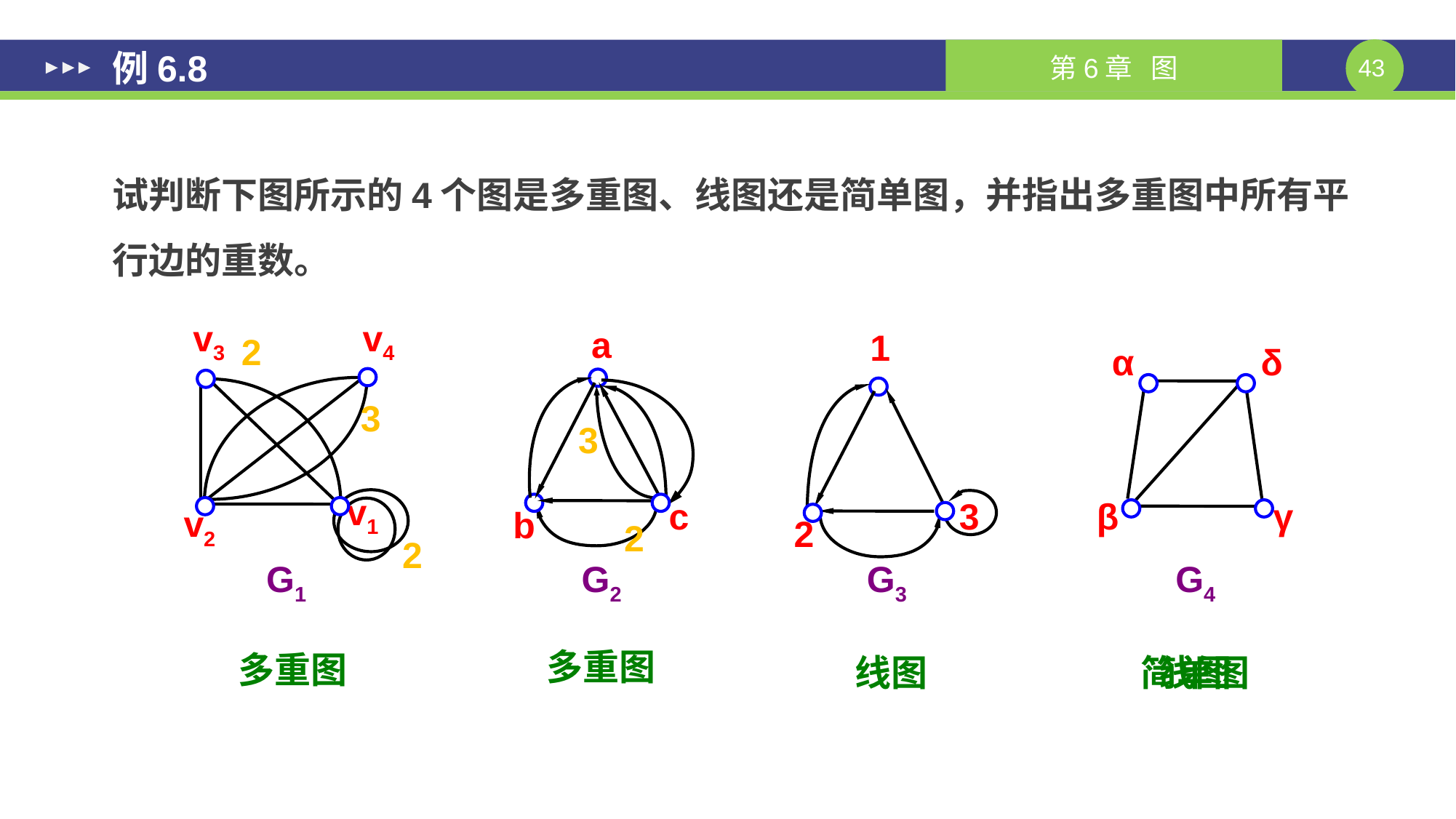

例6.8
试判断下图所示的4个图是多重图、线图还是简单图，并指出多重图中所有平行边的重数。
v3
v4

v1

v2

G1
a

c

b
G2
2
1

3

2

G3
α
δ

β
γ

G4
3
3
2
2
多重图
多重图
线图
简单图
线图